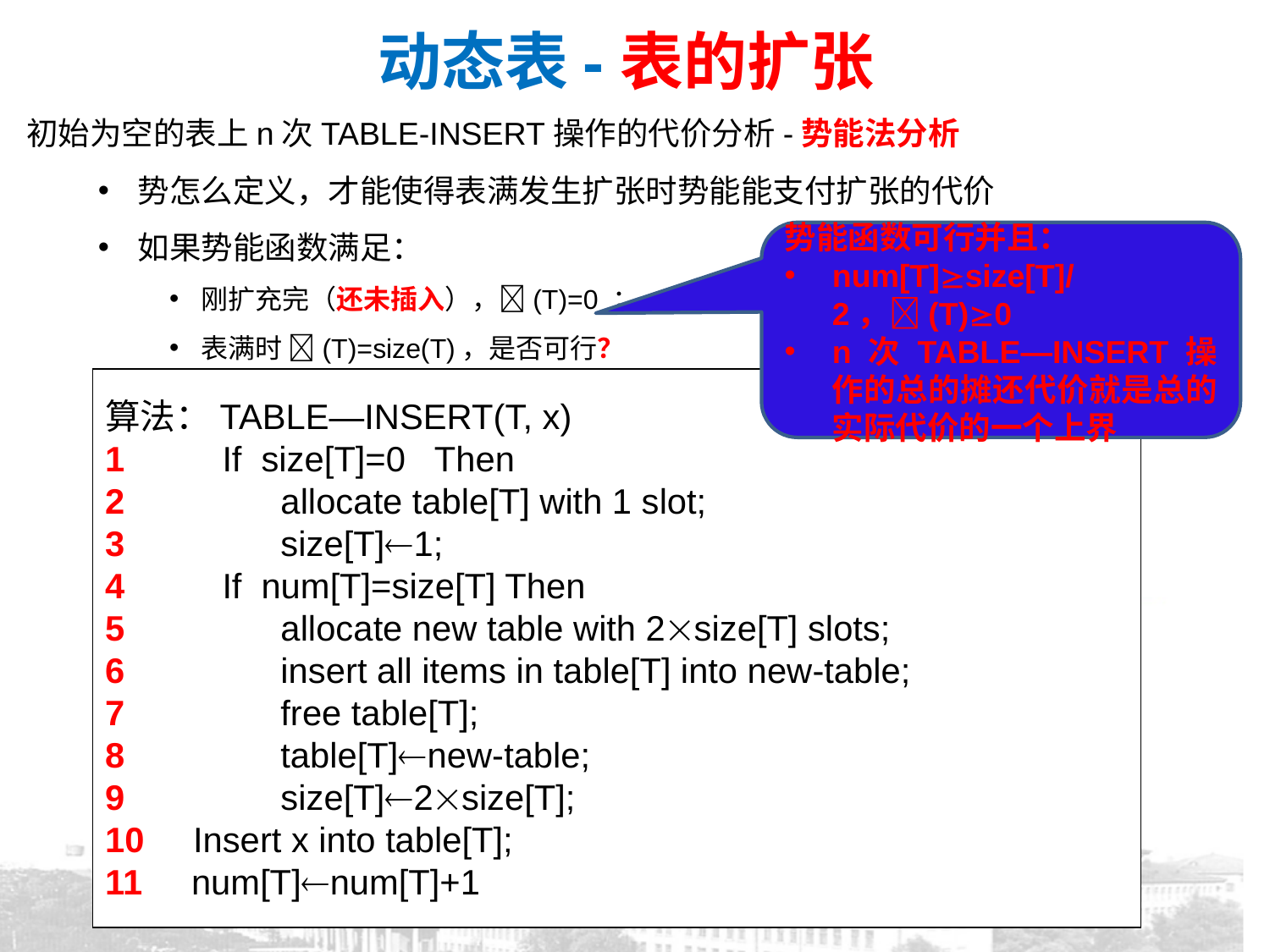

# 动态表-表的扩张
初始为空的表上n次TABLE-INSERT操作的代价分析-势能法分析
势怎么定义，才能使得表满发生扩张时势能能支付扩张的代价
如果势能函数满足：
刚扩充完（还未插入），φ(T)=0 ；
表满时 φ(T)=size(T)，是否可行？

势能函数可行并且：
num[T]≥size[T]/2，φ(T)≥0
n次TABLE—INSERT操作的总的摊还代价就是总的实际代价的一个上界

算法：TABLE—INSERT(T, x)
1          If  size[T]=0   Then
2                allocate table[T] with 1 slot;
3                size[T]←1;
4          If  num[T]=size[T] Then
5                allocate new table with 2×size[T] slots;
6                insert all items in table[T] into new-table;
7                free table[T];
8                table[T]←new-table;
9                size[T]←2×size[T];
10     Insert x into table[T];
11     num[T]←num[T]+1